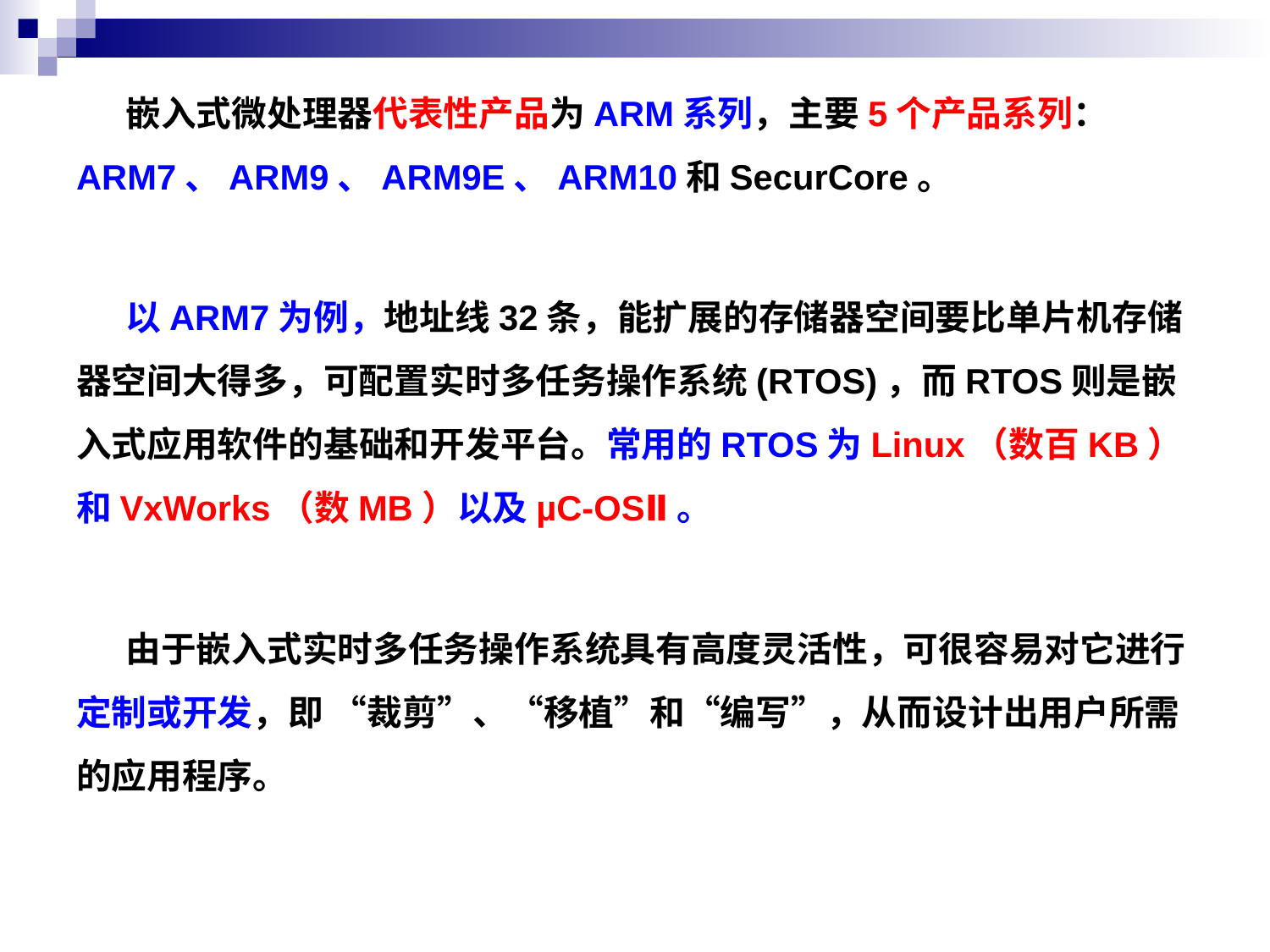

# 嵌入式微处理器代表性产品为ARM系列，主要5个产品系列：ARM7、ARM9、ARM9E、ARM10和SecurCore。

以ARM7为例，地址线32条，能扩展的存储器空间要比单片机存储器空间大得多，可配置实时多任务操作系统(RTOS)，而RTOS则是嵌入式应用软件的基础和开发平台。常用的RTOS为Linux（数百KB）和VxWorks（数MB）以及µC-OSⅡ。

由于嵌入式实时多任务操作系统具有高度灵活性，可很容易对它进行定制或开发，即 “裁剪”、“移植”和“编写”，从而设计出用户所需的应用程序。
56